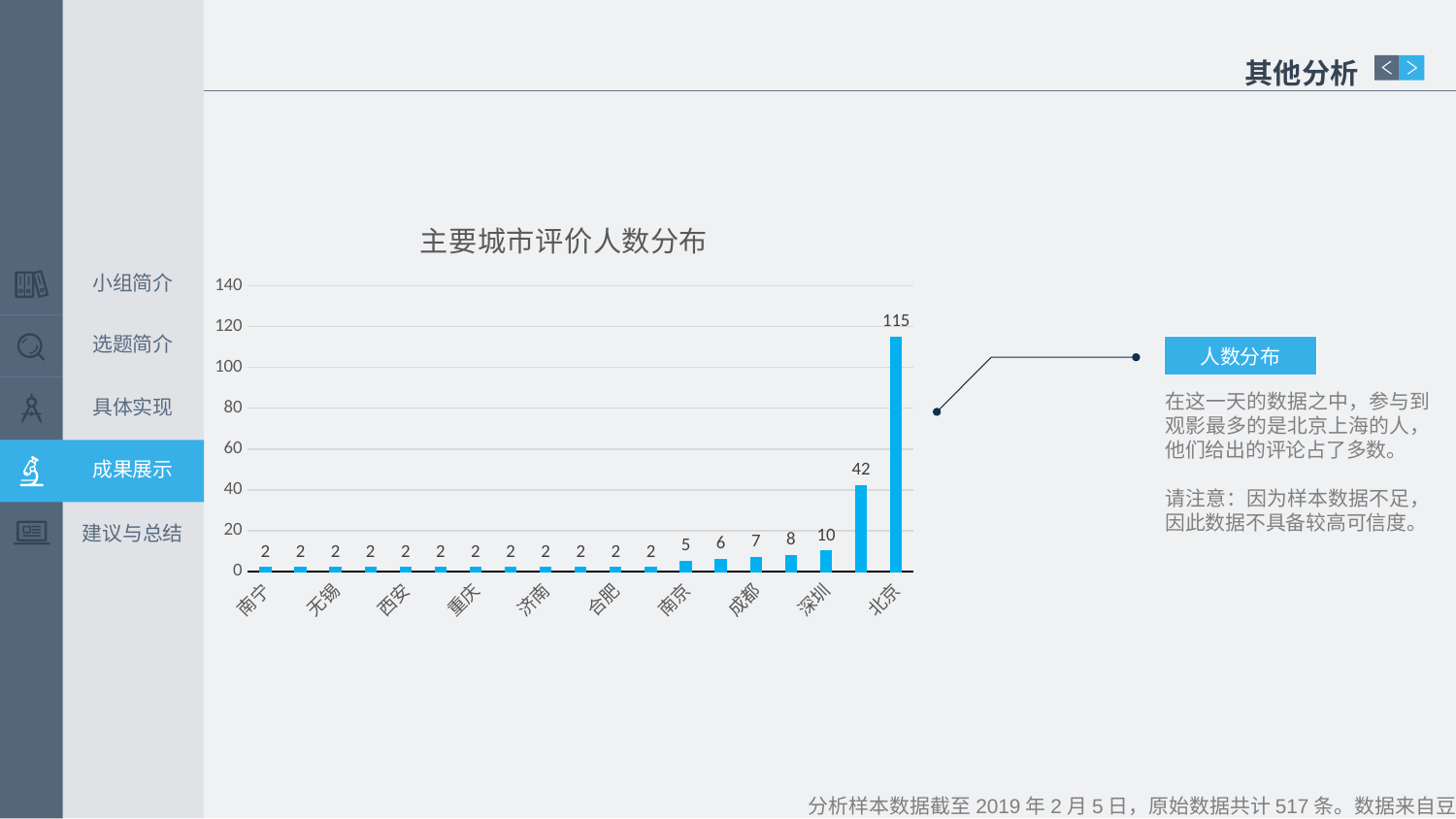

其他分析

### Chart: 主要城市评价人数分布

| Category | 评价人数 |
|---|---|
| 南宁 | 2.0 |
| 南昌 | 2.0 |
| 无锡 | 2.0 |
| 台州 | 2.0 |
| 西安 | 2.0 |
| 长沙 | 2.0 |
| 重庆 | 2.0 |
| 绍兴 | 2.0 |
| 济南 | 2.0 |
| 太原 | 2.0 |
| 合肥 | 2.0 |
| 珠海 | 2.0 |
| 南京 | 5.0 |
| 杭州 | 6.0 |
| 成都 | 7.0 |
| 广州 | 8.0 |
| 深圳 | 10.0 |
| 上海 | 42.0 |
| 北京 | 115.0 |
小组简介

选题简介

人数分布

在这一天的数据之中，参与到观影最多的是北京上海的人，他们给出的评论占了多数。

请注意：因为样本数据不足，因此数据不具备较高可信度。
具体实现

成果展示

建议与总结

分析样本数据截至2019年2月5日，原始数据共计517条。数据来自豆瓣。